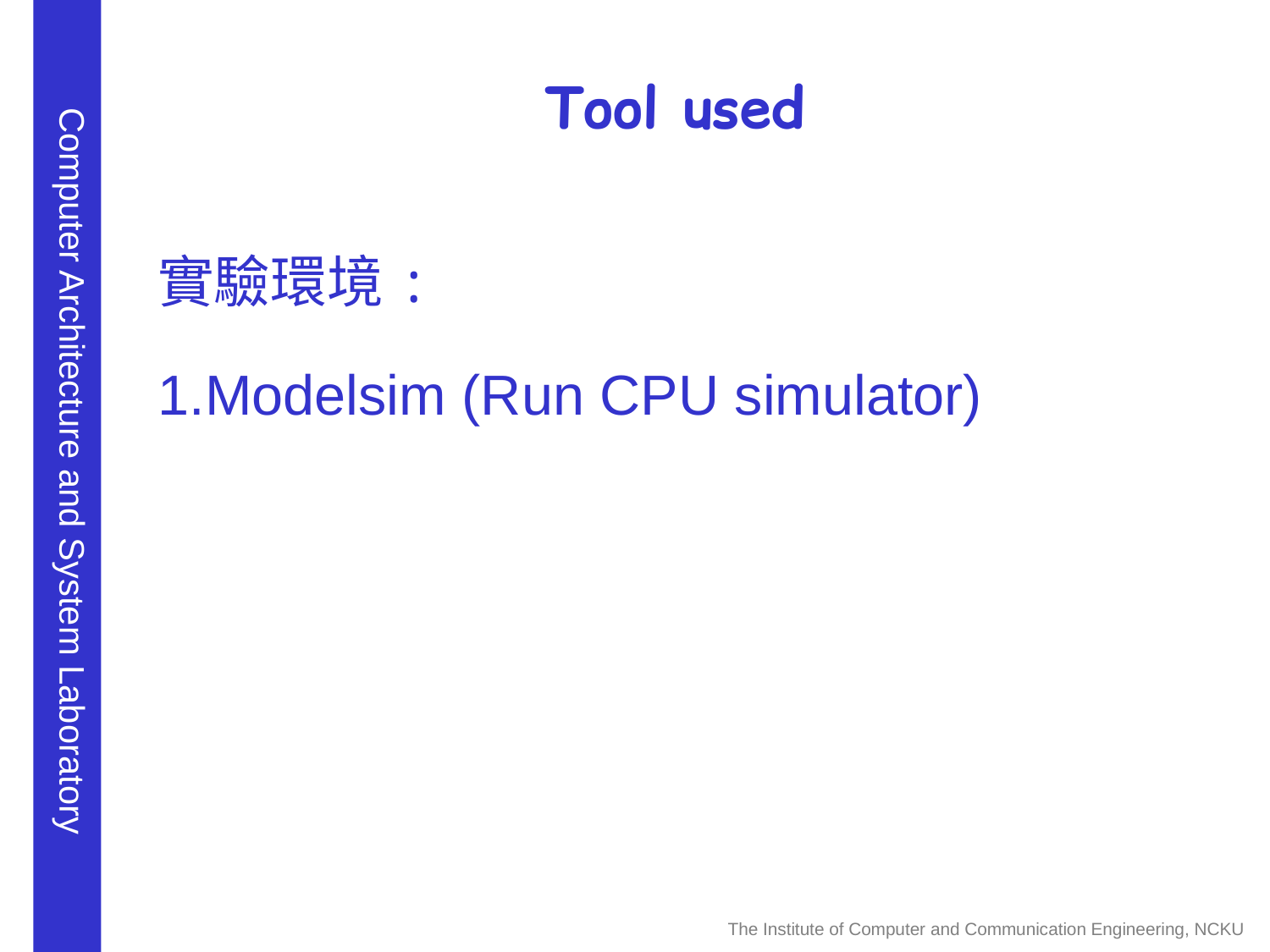

# Tool used
實驗環境:
Modelsim (Run CPU simulator)